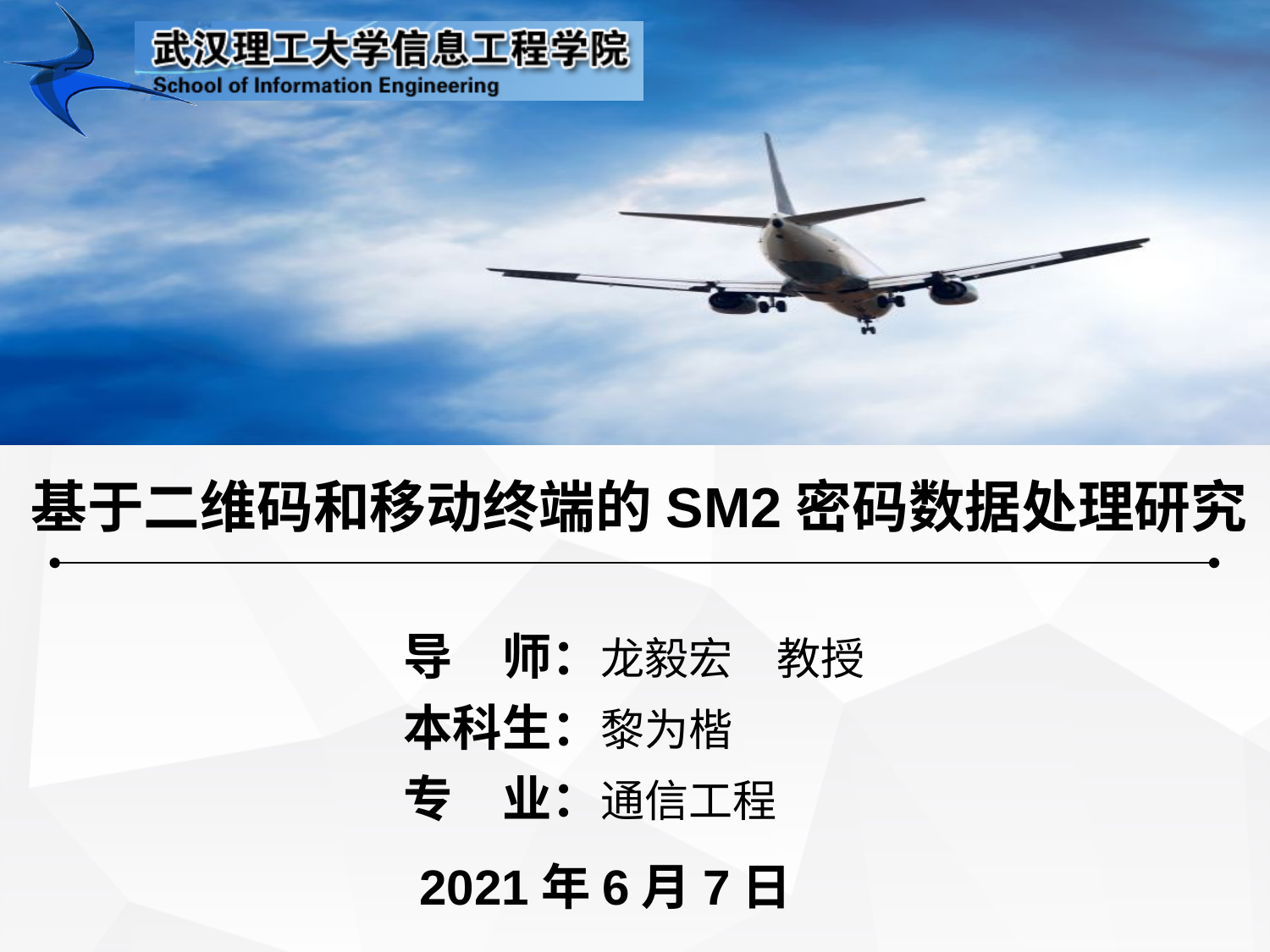

基于二维码和移动终端的SM2密码数据处理研究
导　师：龙毅宏　教授
本科生：黎为楷
专　业：通信工程
2021年6月7日